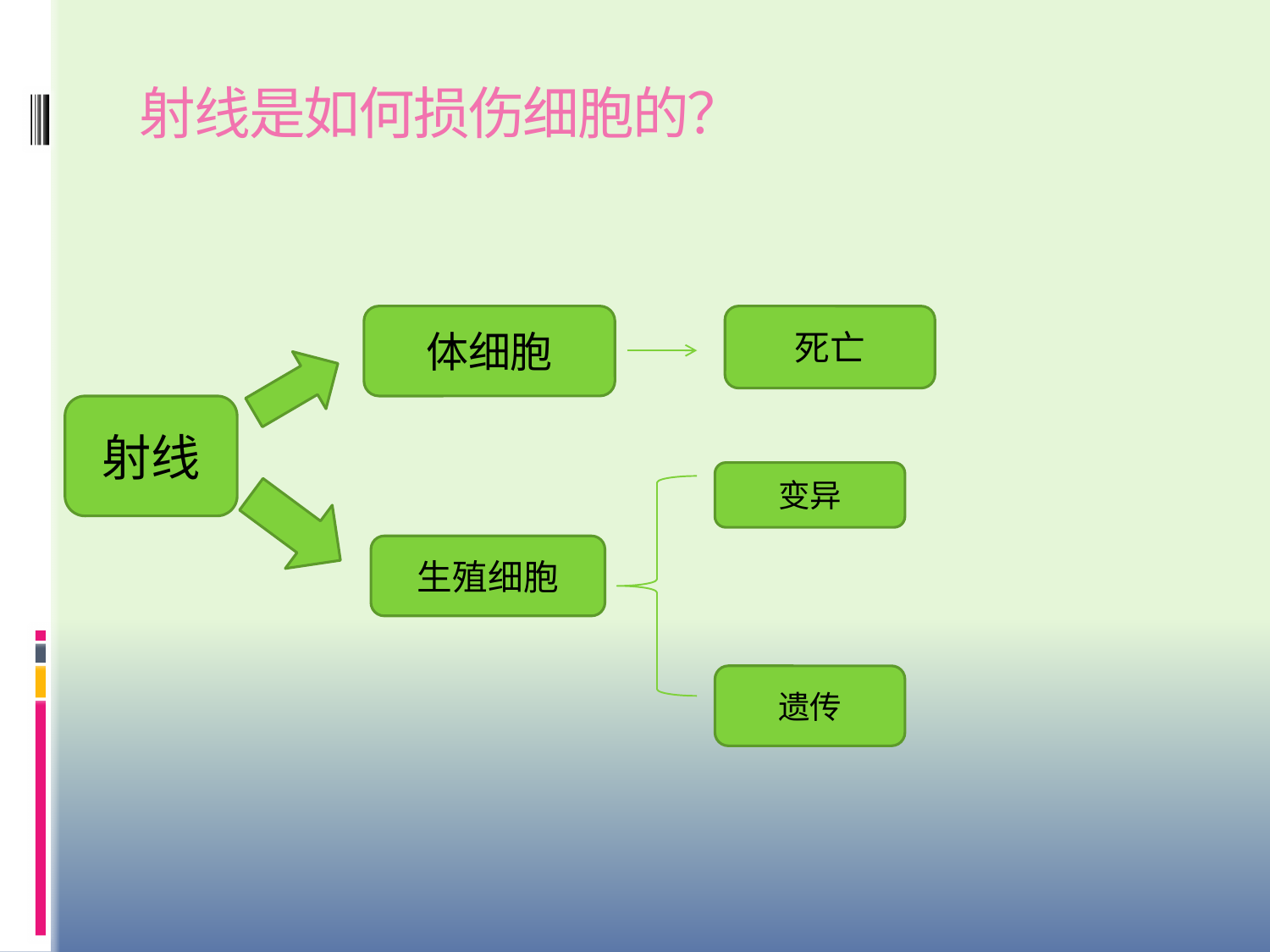

# 射线是如何损伤细胞的？
体细胞
死亡

射线
射线
变异

生殖细胞
遗传